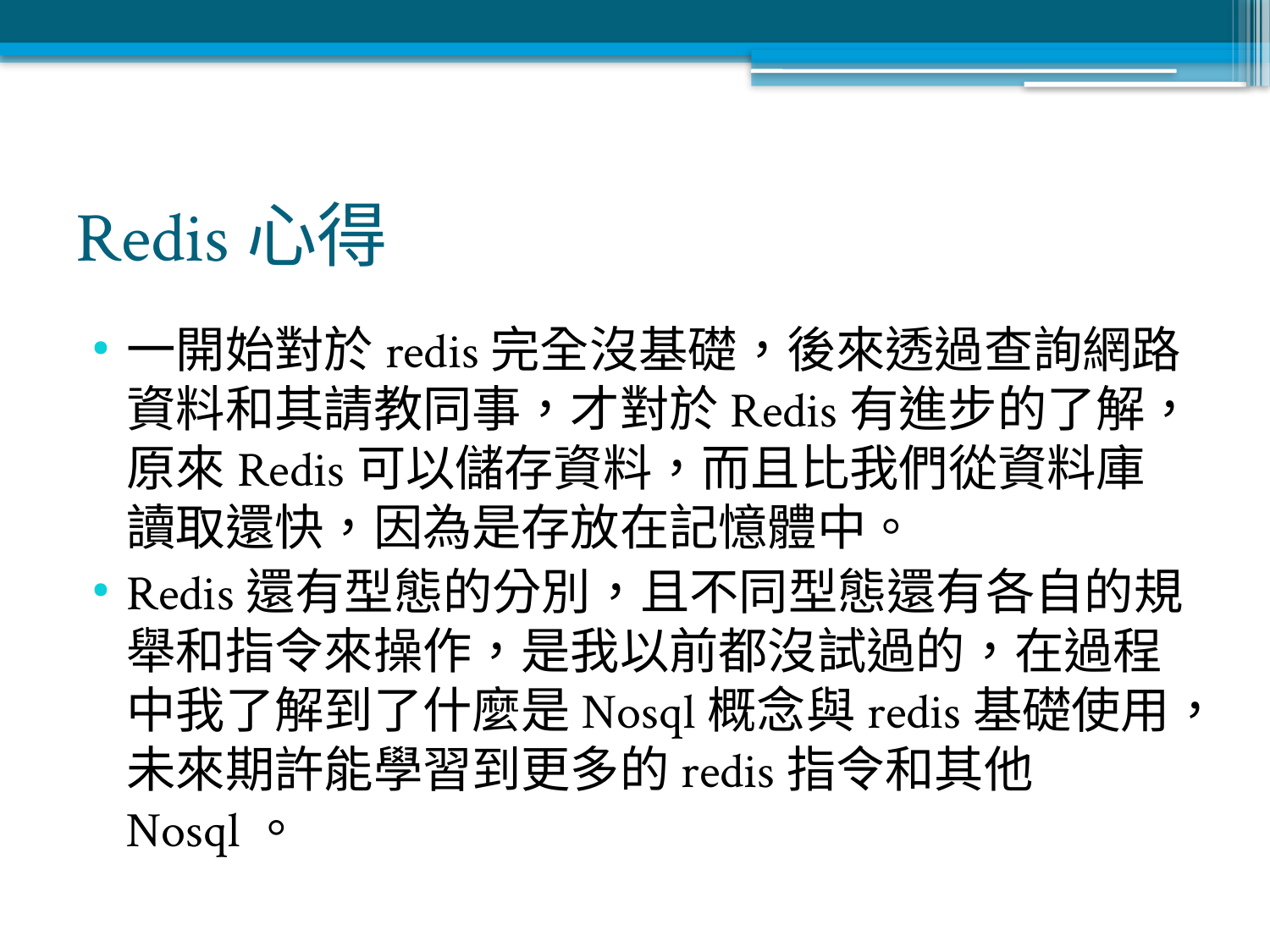

# Redis心得
一開始對於redis完全沒基礎，後來透過查詢網路資料和其請教同事，才對於Redis有進步的了解，原來Redis可以儲存資料，而且比我們從資料庫讀取還快，因為是存放在記憶體中。
Redis還有型態的分別，且不同型態還有各自的規舉和指令來操作，是我以前都沒試過的，在過程中我了解到了什麼是Nosql概念與redis基礎使用，未來期許能學習到更多的redis指令和其他Nosql。